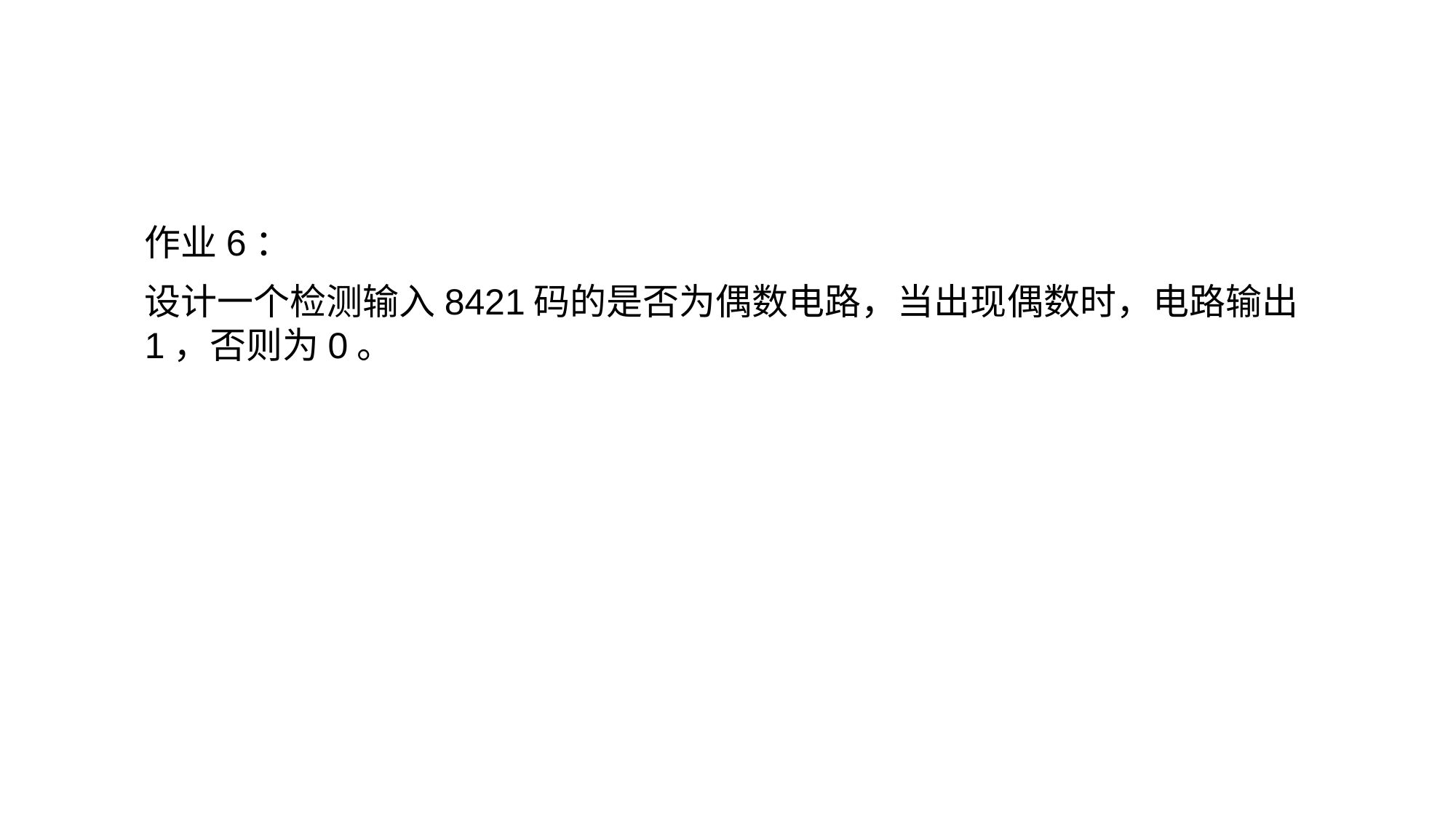

作业6：
设计一个检测输入8421码的是否为偶数电路，当出现偶数时，电路输出1，否则为0。